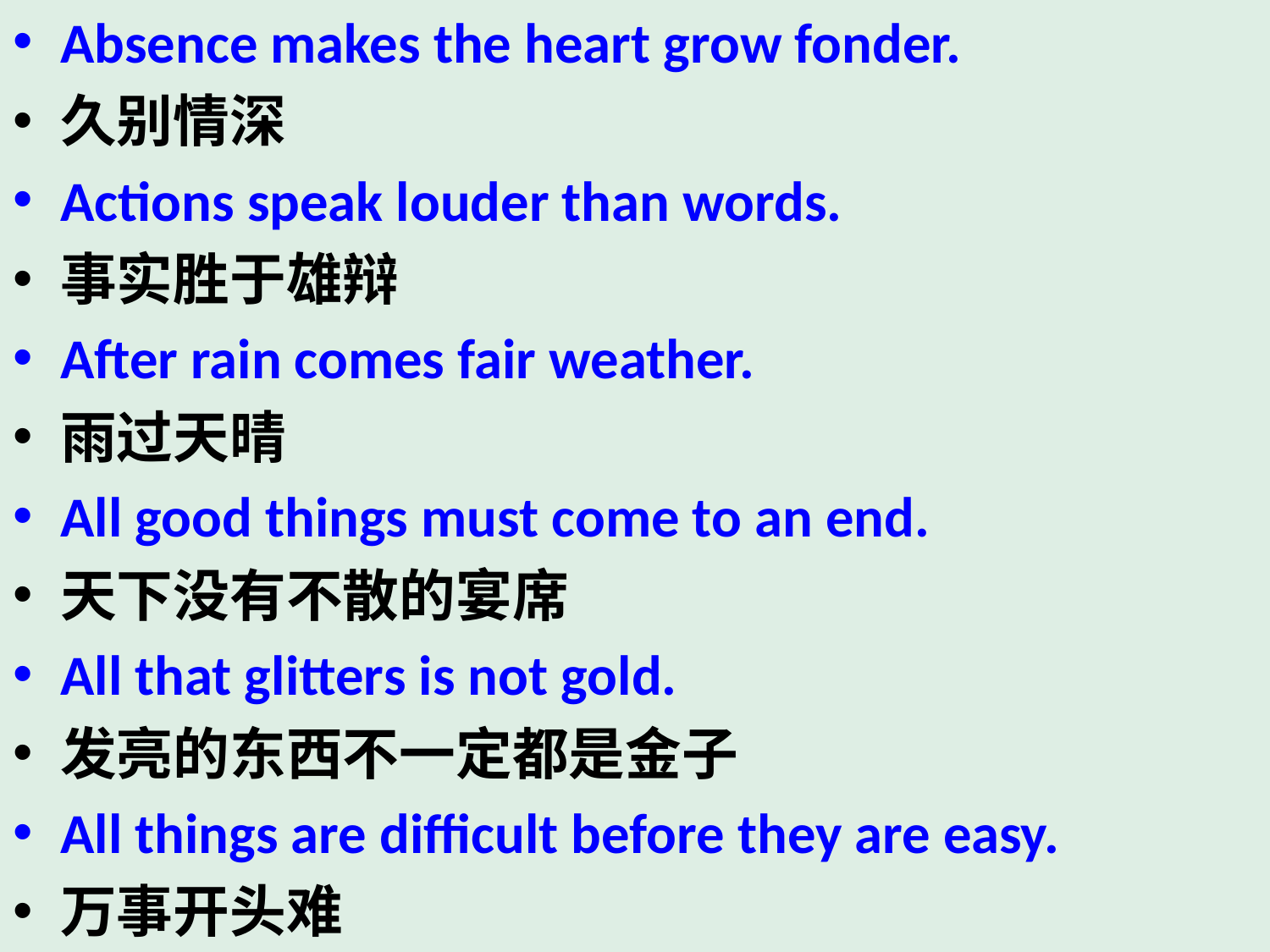

Absence makes the heart grow fonder.
久别情深
Actions speak louder than words.
事实胜于雄辩
After rain comes fair weather.
雨过天晴
All good things must come to an end.
天下没有不散的宴席
All that glitters is not gold.
发亮的东西不一定都是金子
All things are difficult before they are easy.
万事开头难